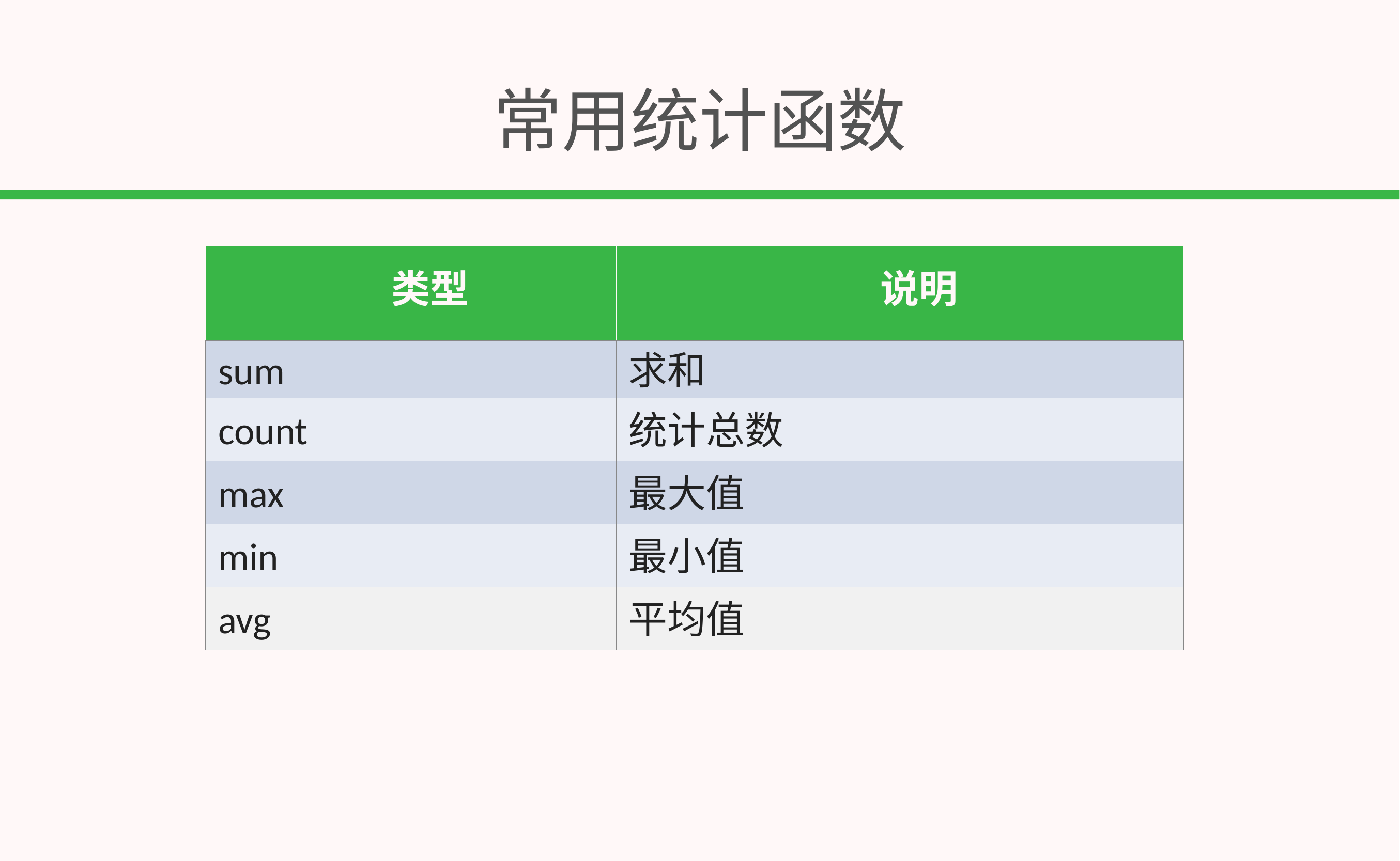

# 常用统计函数
| 类型 | 说明 |
| --- | --- |
| sum | 求和 |
| count | 统计总数 |
| max | 最大值 |
| min | 最小值 |
| avg | 平均值 |